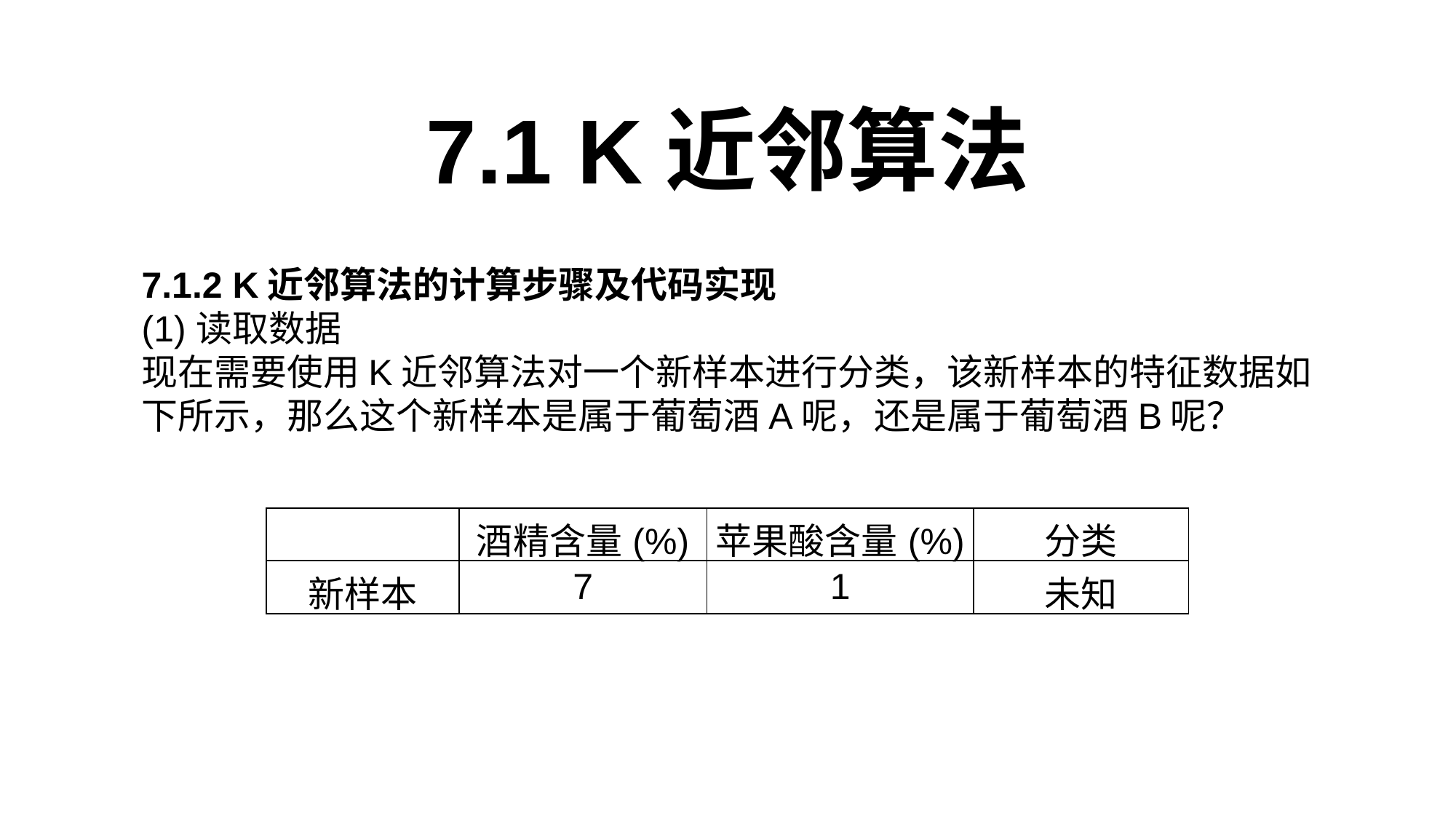

7.1 K近邻算法
7.1.2 K近邻算法的计算步骤及代码实现
读取数据
现在需要使用K近邻算法对一个新样本进行分类，该新样本的特征数据如下所示，那么这个新样本是属于葡萄酒A呢，还是属于葡萄酒B呢？
|  | 酒精含量(%) | 苹果酸含量(%) | 分类 |
| --- | --- | --- | --- |
| 新样本 | 7 | 1 | 未知 |